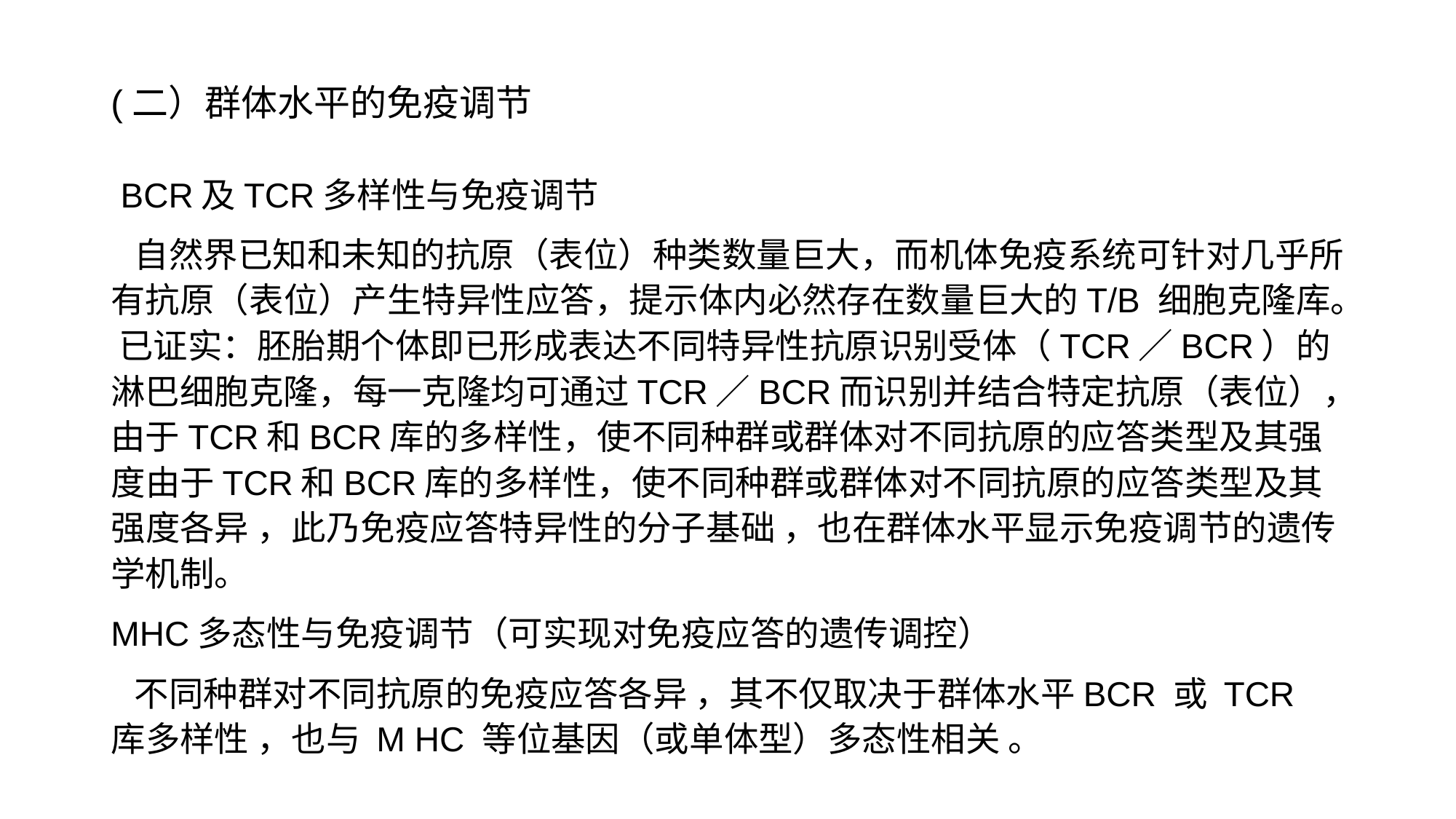

# (二）群体水平的免疫调节
 BCR及TCR多样性与免疫调节
  自然界已知和未知的抗原（表位）种类数量巨大，而机体免疫系统可针对几乎所有抗原（表位）产生特异性应答，提示体内必然存在数量巨大的T/B 细胞克隆库。 已证实：胚胎期个体即已形成表达不同特异性抗原识别受体（TCR／BCR）的淋巴细胞克隆，每一克隆均可通过TCR／BCR而识别并结合特定抗原（表位），由于TCR和BCR库的多样性，使不同种群或群体对不同抗原的应答类型及其强度由于TCR和BCR库的多样性，使不同种群或群体对不同抗原的应答类型及其强度各异 ，此乃免疫应答特异性的分子基础 ，也在群体水平显示免疫调节的遗传学机制。
MHC多态性与免疫调节（可实现对免疫应答的遗传调控）
  不同种群对不同抗原的免疫应答各异 ，其不仅取决于群体水平BCR 或 TCR 库多样性 ，也与 M HC 等位基因（或单体型）多态性相关 。